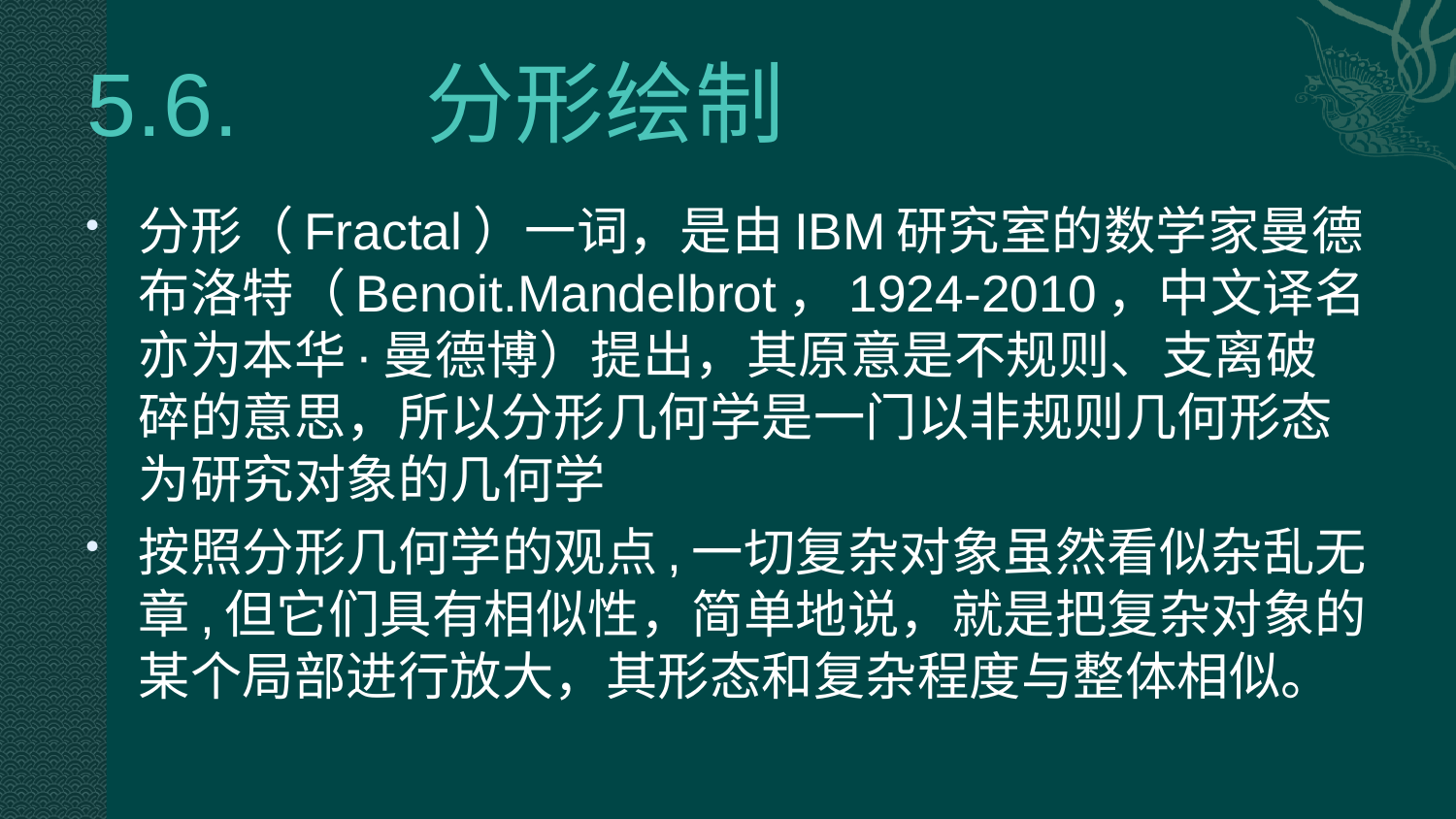

# 5.6.	 分形绘制
分形（Fractal）一词，是由IBM研究室的数学家曼德布洛特（Benoit.Mandelbrot，1924-2010，中文译名亦为本华·曼德博）提出，其原意是不规则、支离破碎的意思，所以分形几何学是一门以非规则几何形态为研究对象的几何学
按照分形几何学的观点,一切复杂对象虽然看似杂乱无章,但它们具有相似性，简单地说，就是把复杂对象的某个局部进行放大，其形态和复杂程度与整体相似。